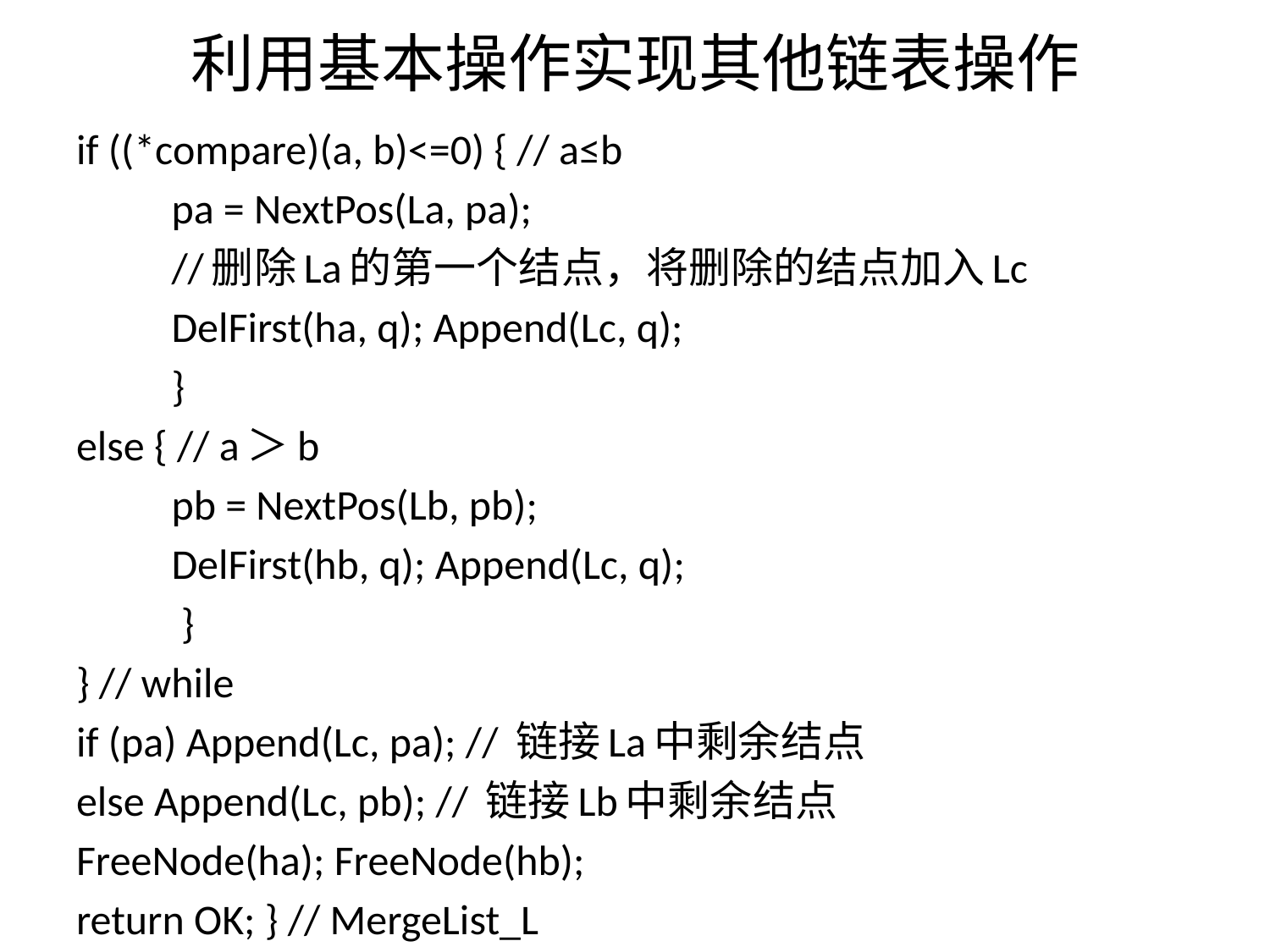

# 利用基本操作实现其他链表操作
if ((*compare)(a, b)<=0) { // a≤b
	pa = NextPos(La, pa);
	//删除La的第一个结点，将删除的结点加入Lc
	DelFirst(ha, q); Append(Lc, q);
	}
else { // a＞b
	pb = NextPos(Lb, pb);
	DelFirst(hb, q); Append(Lc, q);
	 }
} // while
if (pa) Append(Lc, pa); // 链接La中剩余结点
else Append(Lc, pb); // 链接Lb中剩余结点
FreeNode(ha); FreeNode(hb);
return OK; } // MergeList_L